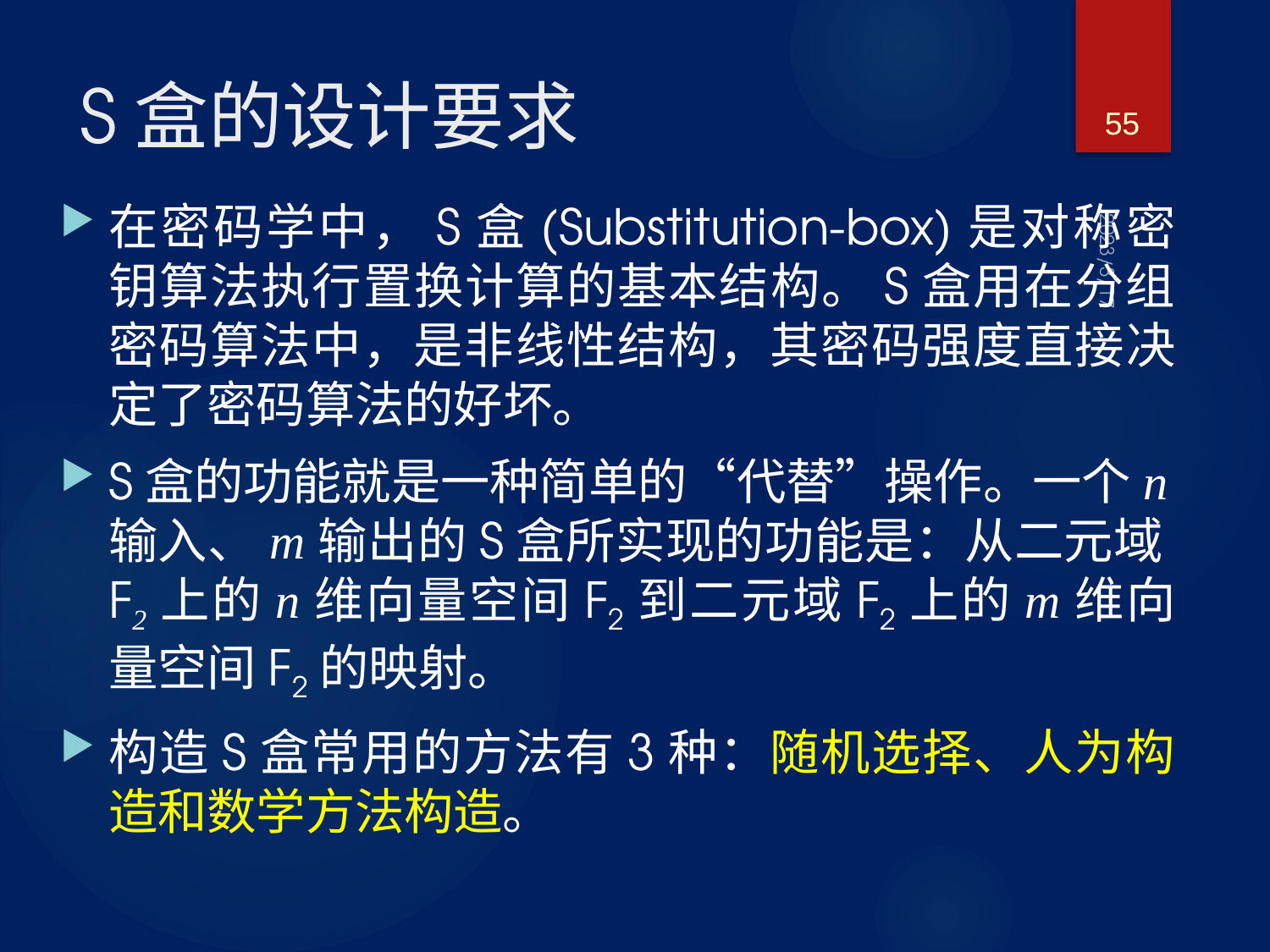

55
# S盒的设计要求
在密码学中，S盒(Substitution-box)是对称密钥算法执行置换计算的基本结构。S盒用在分组密码算法中，是非线性结构，其密码强度直接决定了密码算法的好坏。
S盒的功能就是一种简单的“代替”操作。一个n输入、m输出的S盒所实现的功能是：从二元域F2上的n维向量空间F2到二元域F2上的m维向量空间F2的映射。
构造S盒常用的方法有3种：随机选择、人为构造和数学方法构造。

2023/3/17